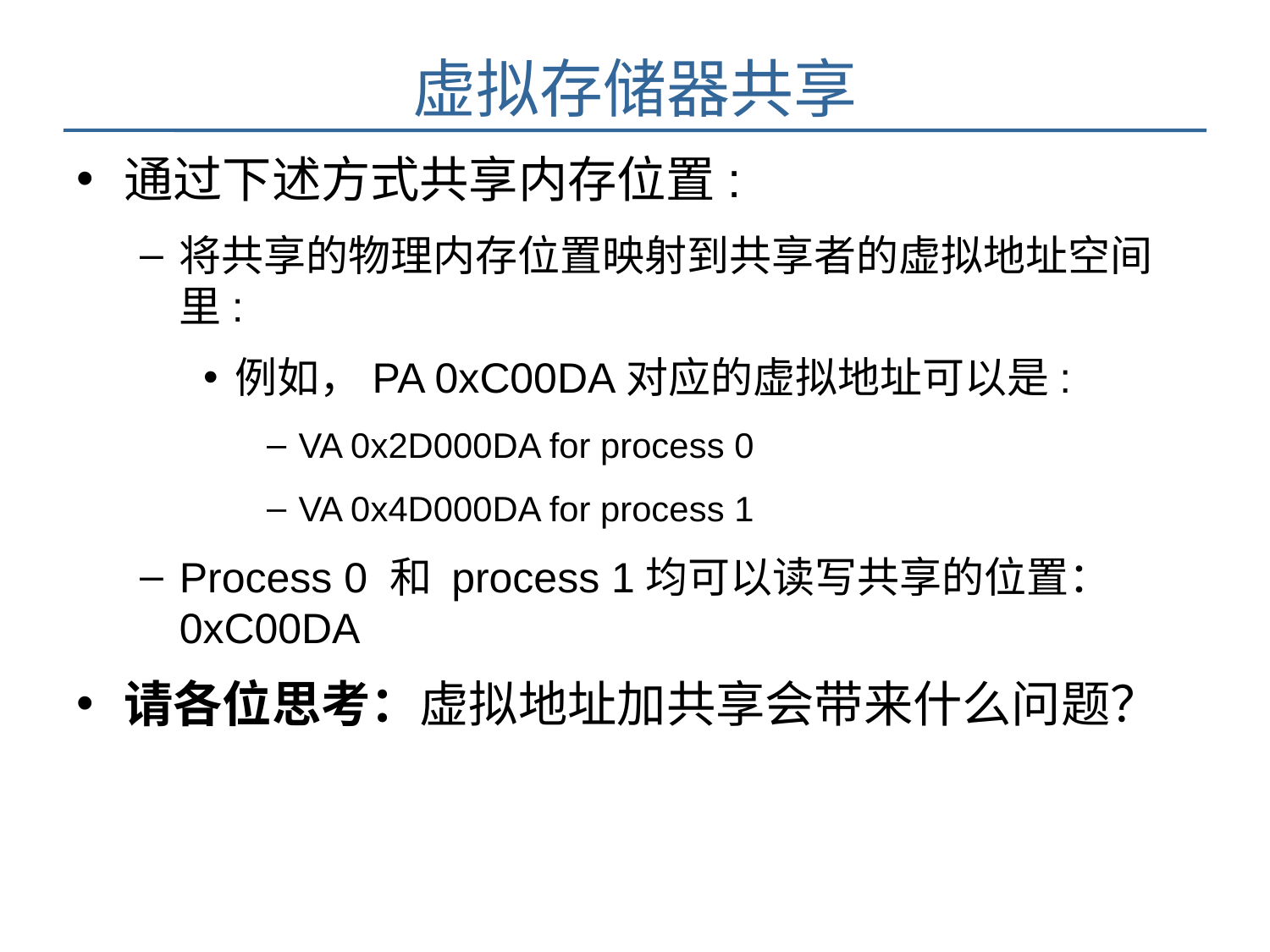

# 虚拟存储器共享
通过下述方式共享内存位置:
将共享的物理内存位置映射到共享者的虚拟地址空间里:
例如，PA 0xC00DA对应的虚拟地址可以是:
VA 0x2D000DA for process 0
VA 0x4D000DA for process 1
Process 0 和 process 1均可以读写共享的位置：0xC00DA
请各位思考：虚拟地址加共享会带来什么问题？